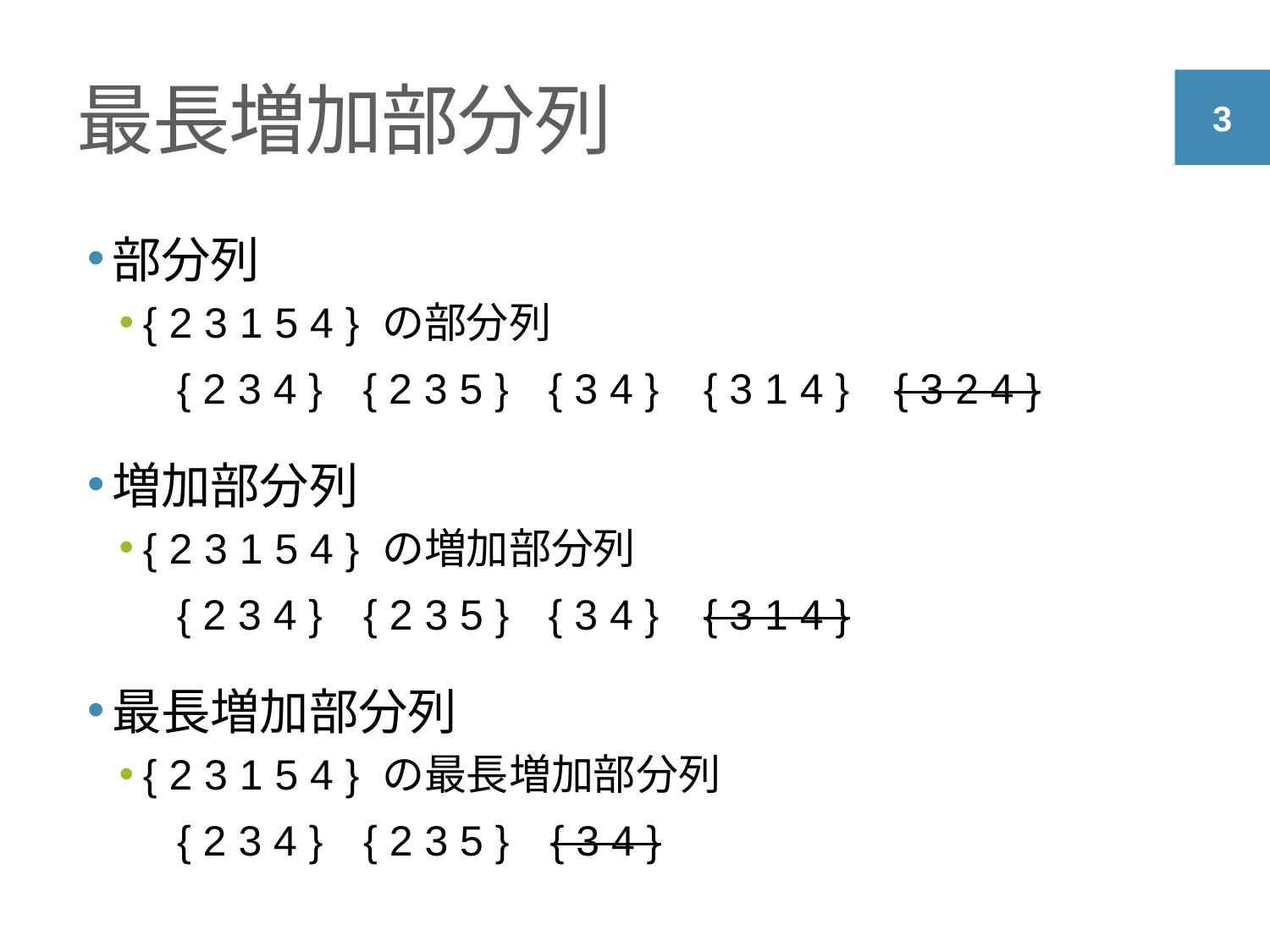

# 最長増加部分列
部分列
{ 2 3 1 5 4 } の部分列
{ 3 2 4 }
{ 3 1 4 }
{ 2 3 5 }
{ 3 4 }
{ 2 3 4 }
増加部分列
{ 2 3 1 5 4 } の増加部分列
{ 3 1 4 }
{ 3 4 }
{ 2 3 5 }
{ 2 3 4 }
最長増加部分列
{ 2 3 1 5 4 } の最長増加部分列
{ 2 3 4 }
{ 2 3 5 }
{ 3 4 }